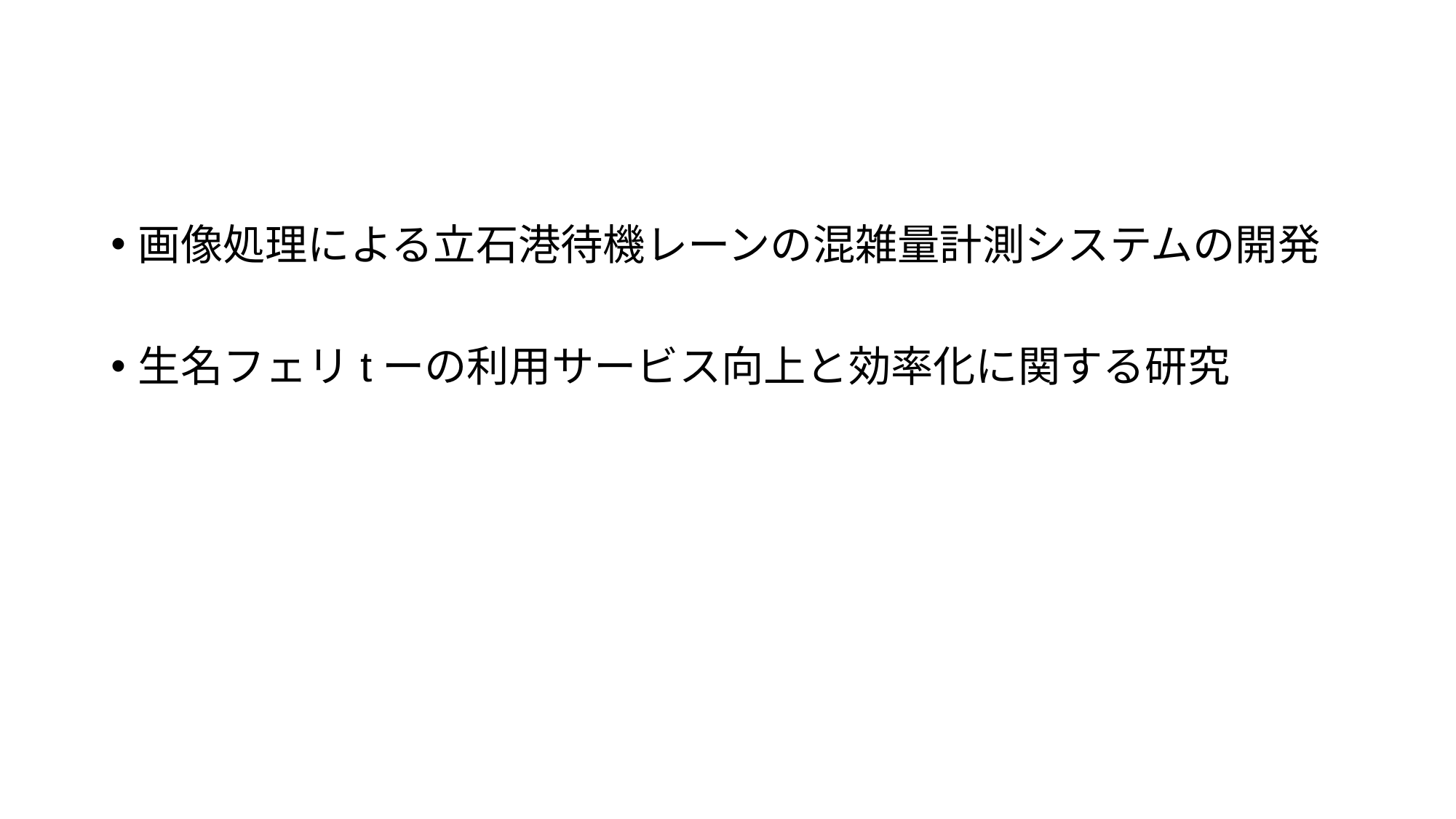

#
画像処理による立石港待機レーンの混雑量計測システムの開発

生名フェリtーの利用サービス向上と効率化に関する研究